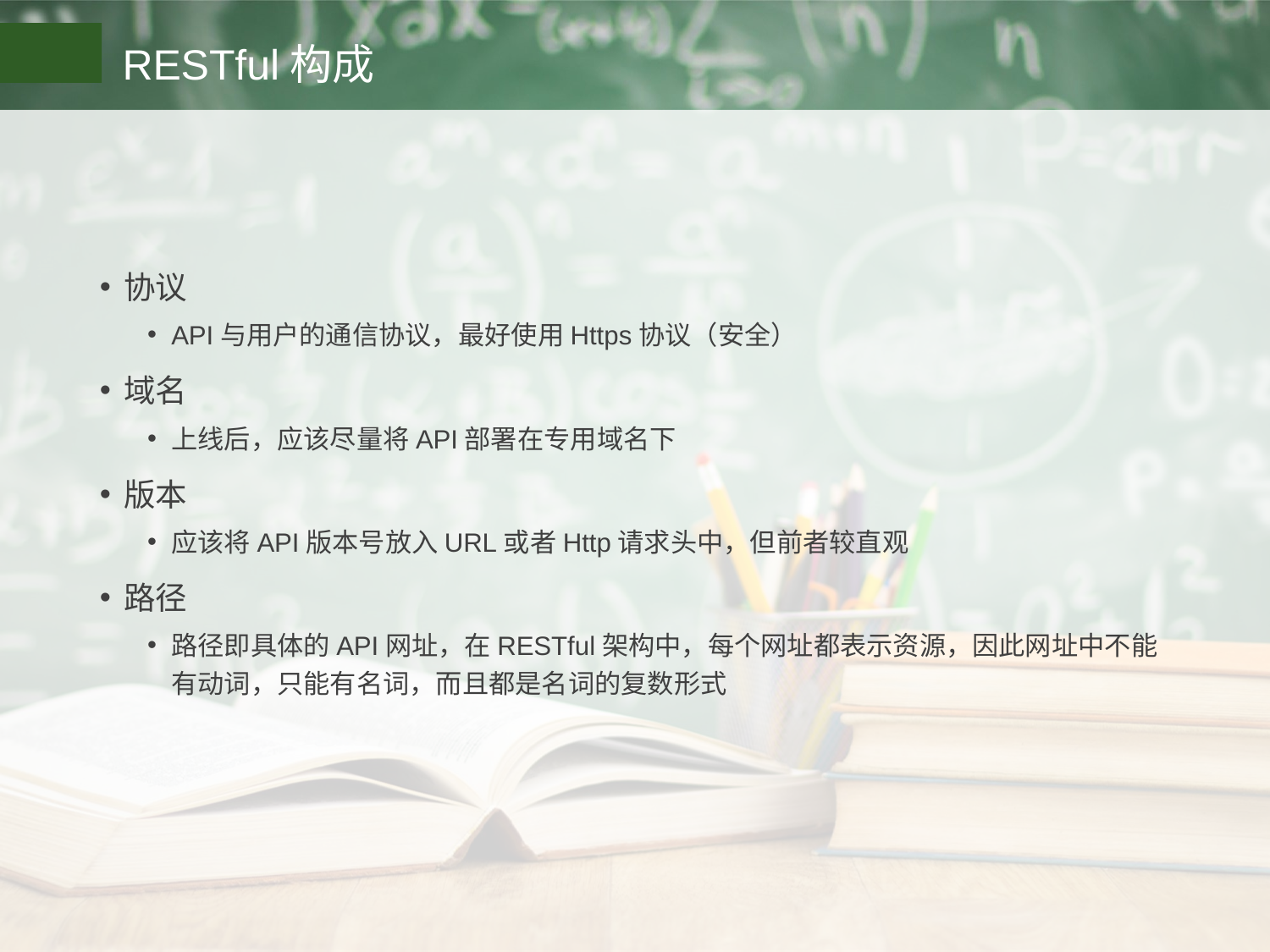

# RESTful构成
协议
API与用户的通信协议，最好使用Https协议（安全）
域名
上线后，应该尽量将API部署在专用域名下
版本
应该将API版本号放入URL或者Http请求头中，但前者较直观
路径
路径即具体的API网址，在RESTful架构中，每个网址都表示资源，因此网址中不能有动词，只能有名词，而且都是名词的复数形式